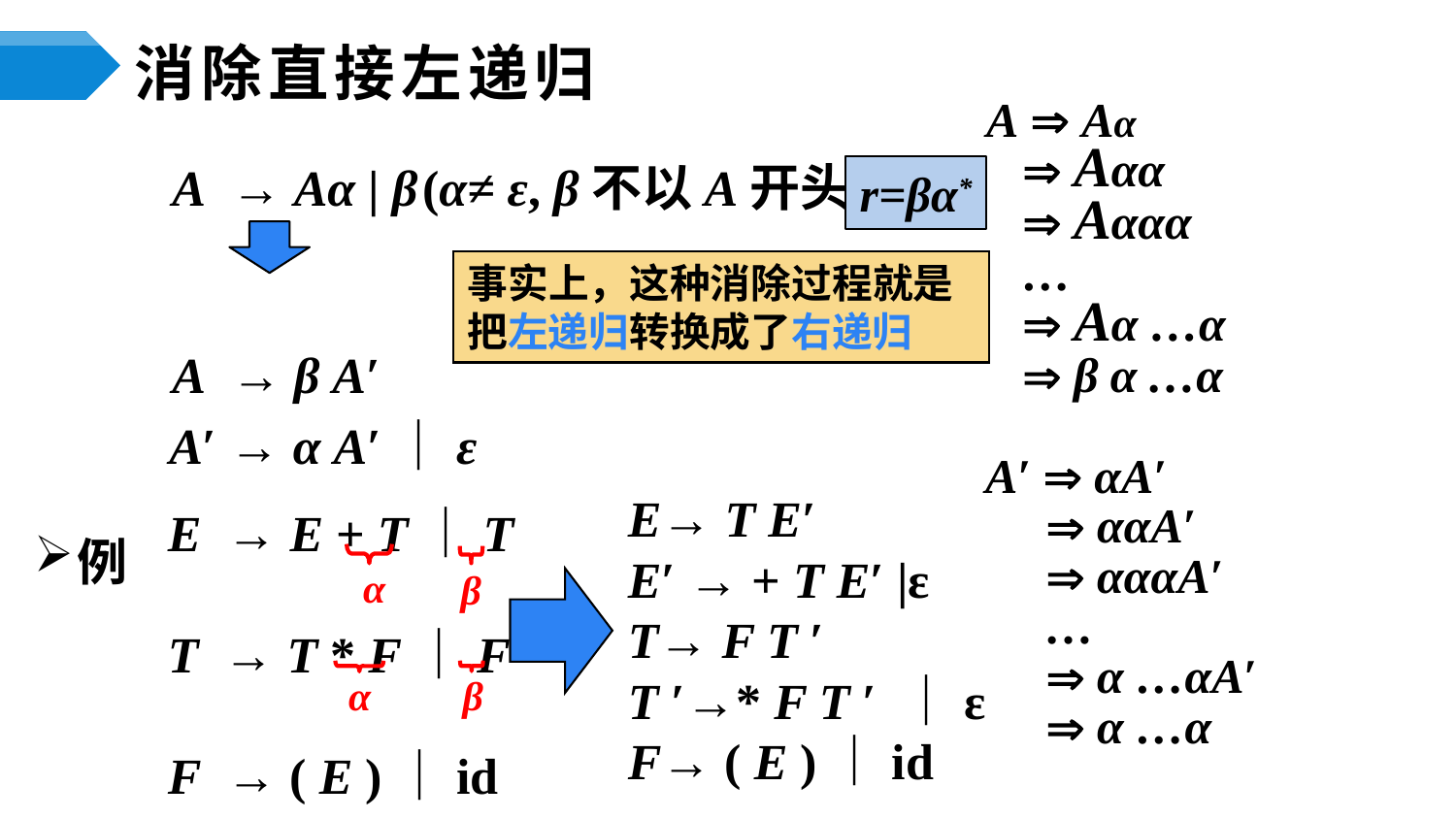

# 消除直接左递归

	    A  → Aα | β	(α≠ ε, β不以A开头)

	    A  → β A′
	   A′ → α A′｜ε

例

A ⇒ Aα
   ⇒ Aαα
   ⇒ Aααα
   …
   ⇒ Aα …α
   ⇒ β α …α
r=βα*

事实上，这种消除过程就是把左递归转换成了右递归
E  → E + T｜T
T  → T * F｜F
F  → ( E )｜id
A′ ⇒ αA′
     ⇒ ααA′
     ⇒ αααA′
     …
     ⇒ α …αA′
     ⇒ α …α
E→ T E′
E′ → + T E′ |ε
T→ F T ′
T ′→* F T ′ ｜ε
F→ ( E )｜id

α

 β

α         β